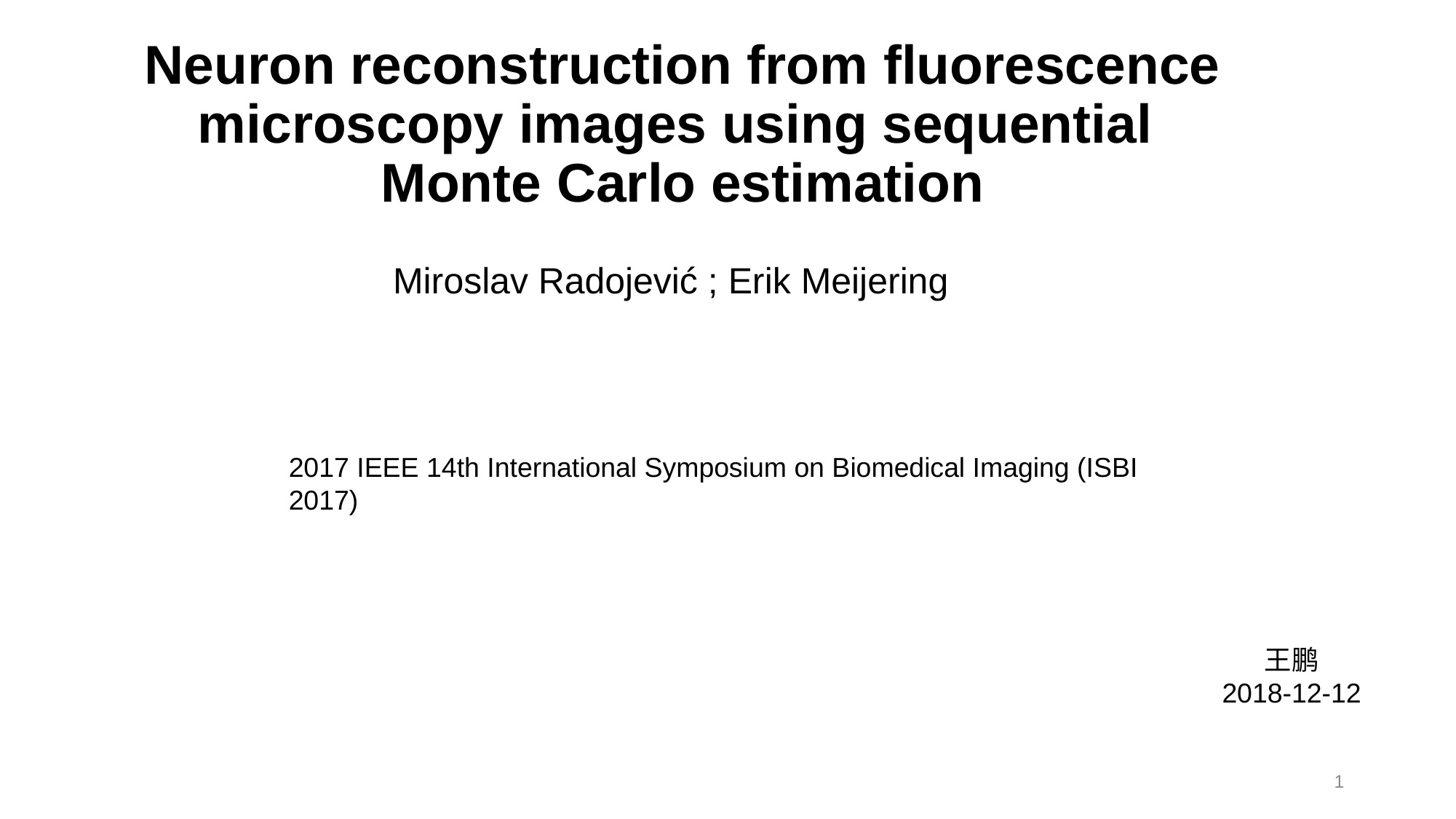

# Neuron reconstruction from fluorescence microscopy images using sequential Monte Carlo estimation
Miroslav Radojević ; Erik Meijering
2017 IEEE 14th International Symposium on Biomedical Imaging (ISBI 2017)
王鹏
2018-12-12
1